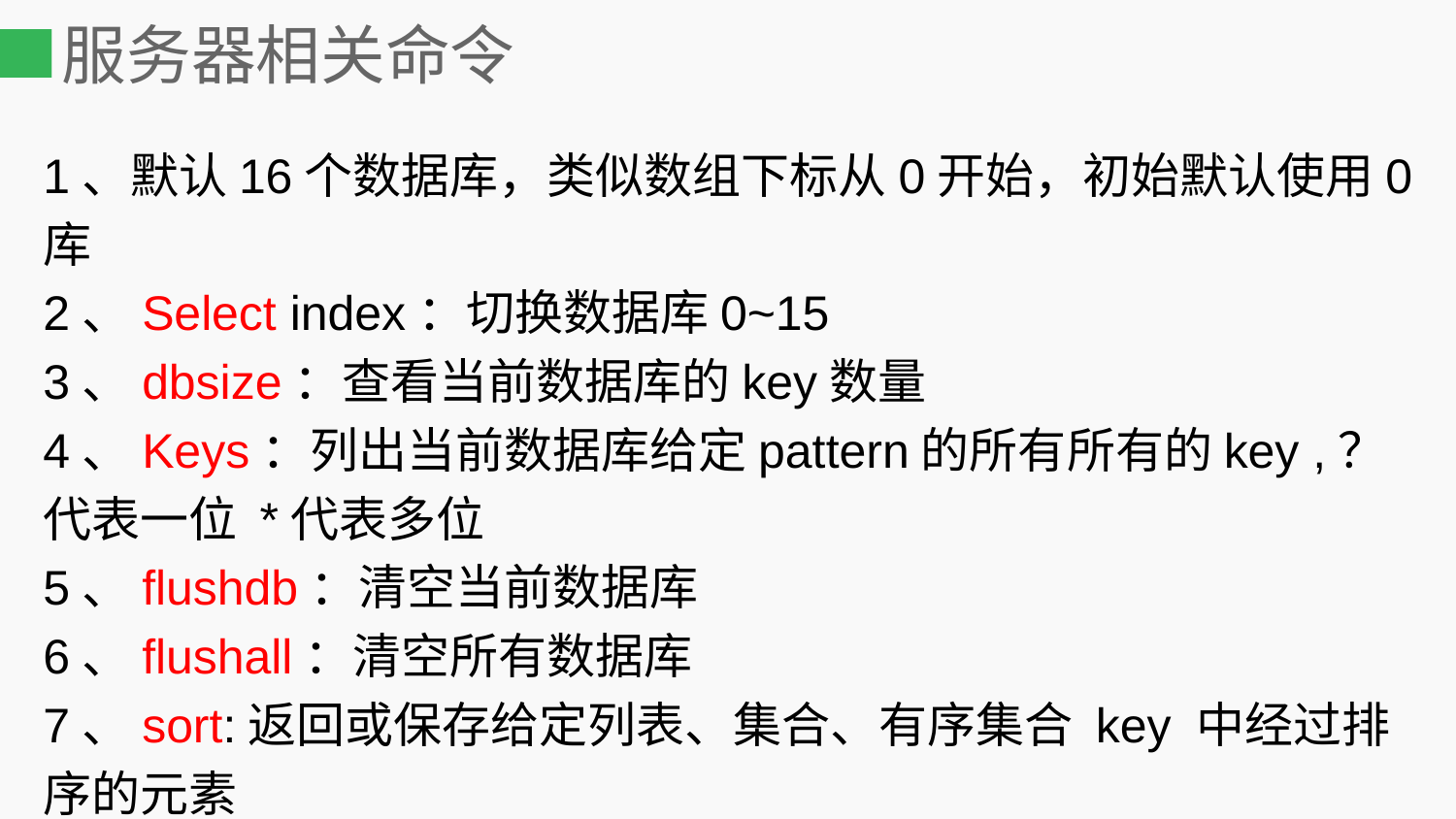

# 服务器相关命令
1、默认16个数据库，类似数组下标从0开始，初始默认使用0库
2、Select index：切换数据库0~15
3、dbsize：查看当前数据库的key数量
4、Keys：列出当前数据库给定pattern的所有所有的key ,？代表一位 *代表多位
5、flushdb：清空当前数据库
6、flushall：清空所有数据库
7、sort:返回或保存给定列表、集合、有序集合 key 中经过排序的元素